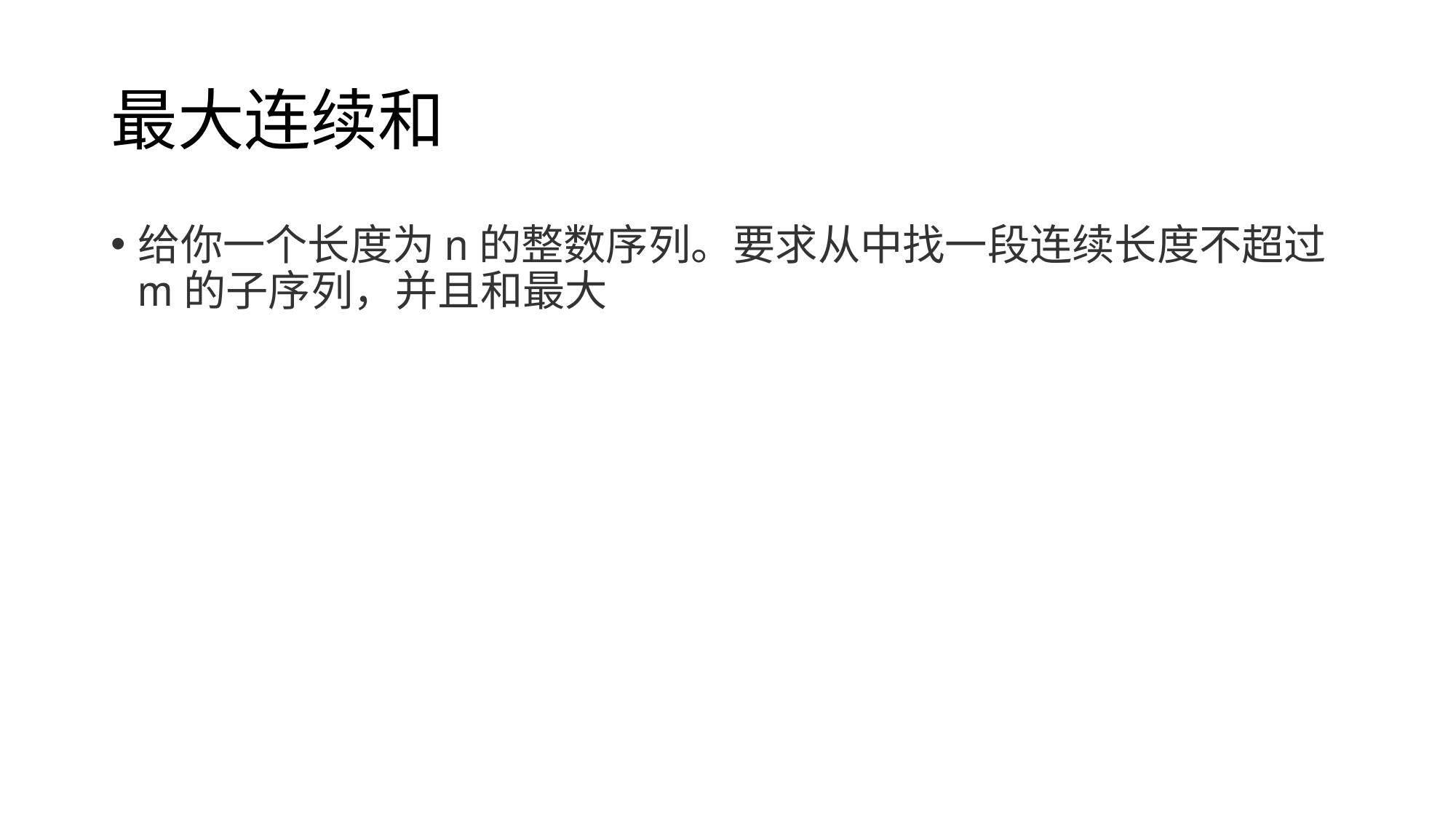

# 最大连续和
给你一个长度为n的整数序列。要求从中找一段连续长度不超过m的子序列，并且和最大